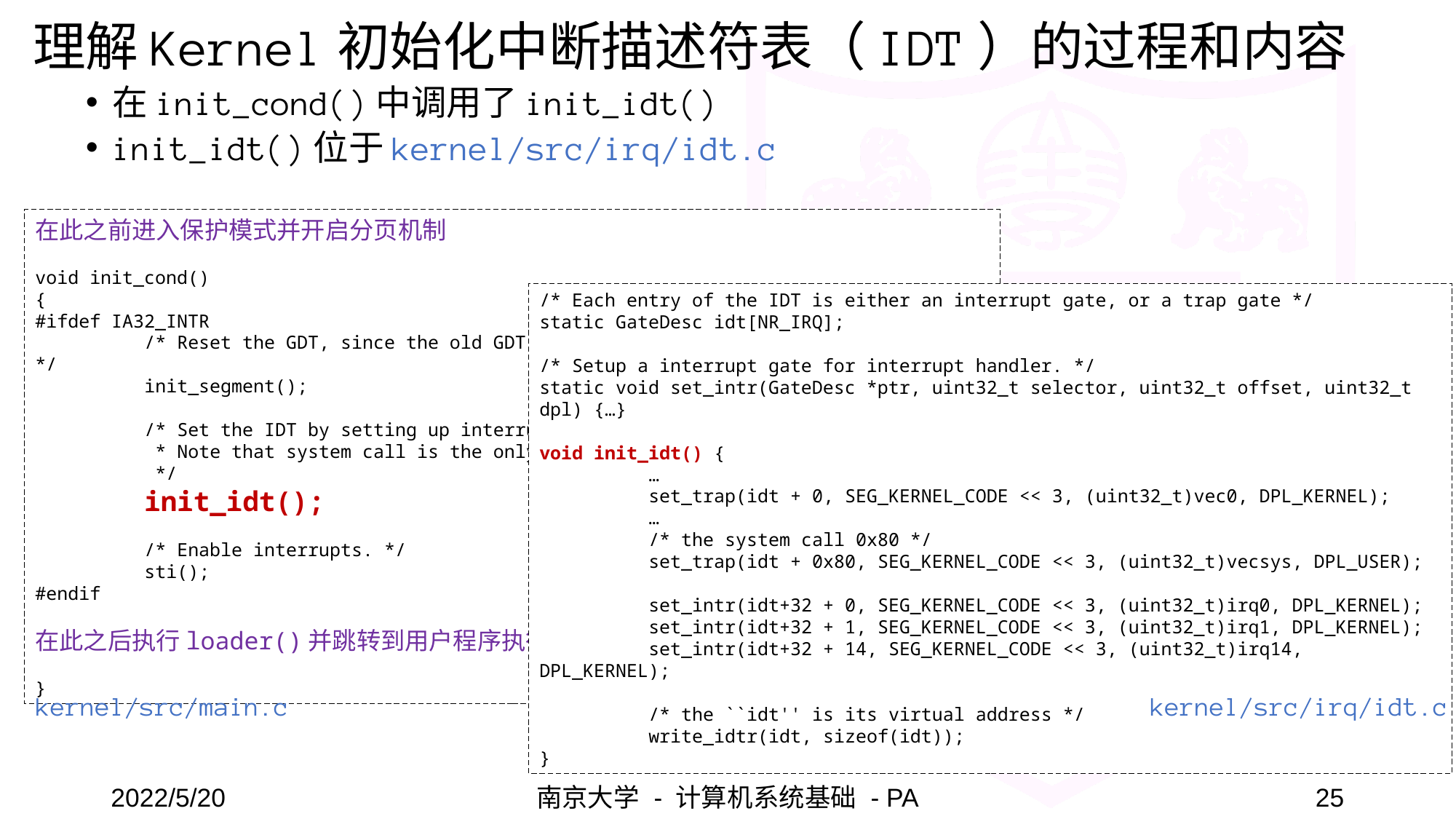

理解Kernel初始化中断描述符表（IDT）的过程和内容
在init_cond()中调用了init_idt()
init_idt()位于kernel/src/irq/idt.c
在此之前进入保护模式并开启分页机制

void init_cond()
{
#ifdef IA32_INTR
	/* Reset the GDT, since the old GDT in start.S cannot be used in the future. */
	init_segment();

	/* Set the IDT by setting up interrupt and exception handlers.
	 * Note that system call is the only exception implemented in NEMU.
	 */
	init_idt();

	/* Enable interrupts. */
	sti();
#endif

在此之后执行loader()并跳转到用户程序执行

}
/* Each entry of the IDT is either an interrupt gate, or a trap gate */
static GateDesc idt[NR_IRQ];

/* Setup a interrupt gate for interrupt handler. */
static void set_intr(GateDesc *ptr, uint32_t selector, uint32_t offset, uint32_t dpl) {…}

void init_idt() {
	…
	set_trap(idt + 0, SEG_KERNEL_CODE << 3, (uint32_t)vec0, DPL_KERNEL);
	…
	/* the system call 0x80 */
	set_trap(idt + 0x80, SEG_KERNEL_CODE << 3, (uint32_t)vecsys, DPL_USER);

	set_intr(idt+32 + 0, SEG_KERNEL_CODE << 3, (uint32_t)irq0, DPL_KERNEL);
	set_intr(idt+32 + 1, SEG_KERNEL_CODE << 3, (uint32_t)irq1, DPL_KERNEL);
	set_intr(idt+32 + 14, SEG_KERNEL_CODE << 3, (uint32_t)irq14, DPL_KERNEL);

	/* the ``idt'' is its virtual address */
	write_idtr(idt, sizeof(idt));
}
kernel/src/main.c
kernel/src/irq/idt.c
2022/5/20
南京大学 - 计算机系统基础 - PA
25